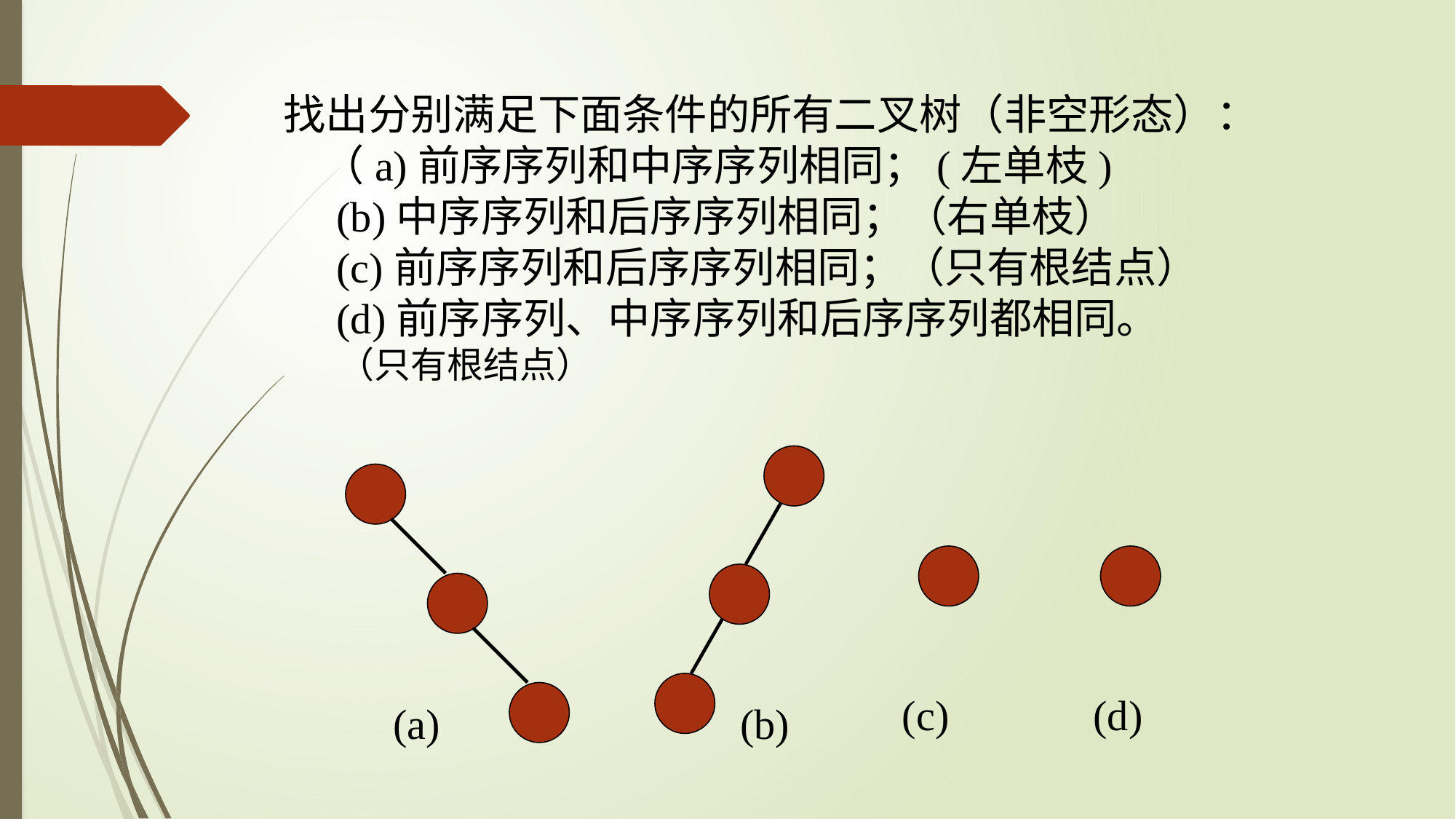

找出分别满足下面条件的所有二叉树（非空形态）：
   （a)前序序列和中序序列相同；(左单枝)
     (b)中序序列和后序序列相同；（右单枝）
     (c)前序序列和后序序列相同；（只有根结点）
     (d)前序序列、中序序列和后序序列都相同。 （只有根结点）

 (b)

(a)

(c)

(d)